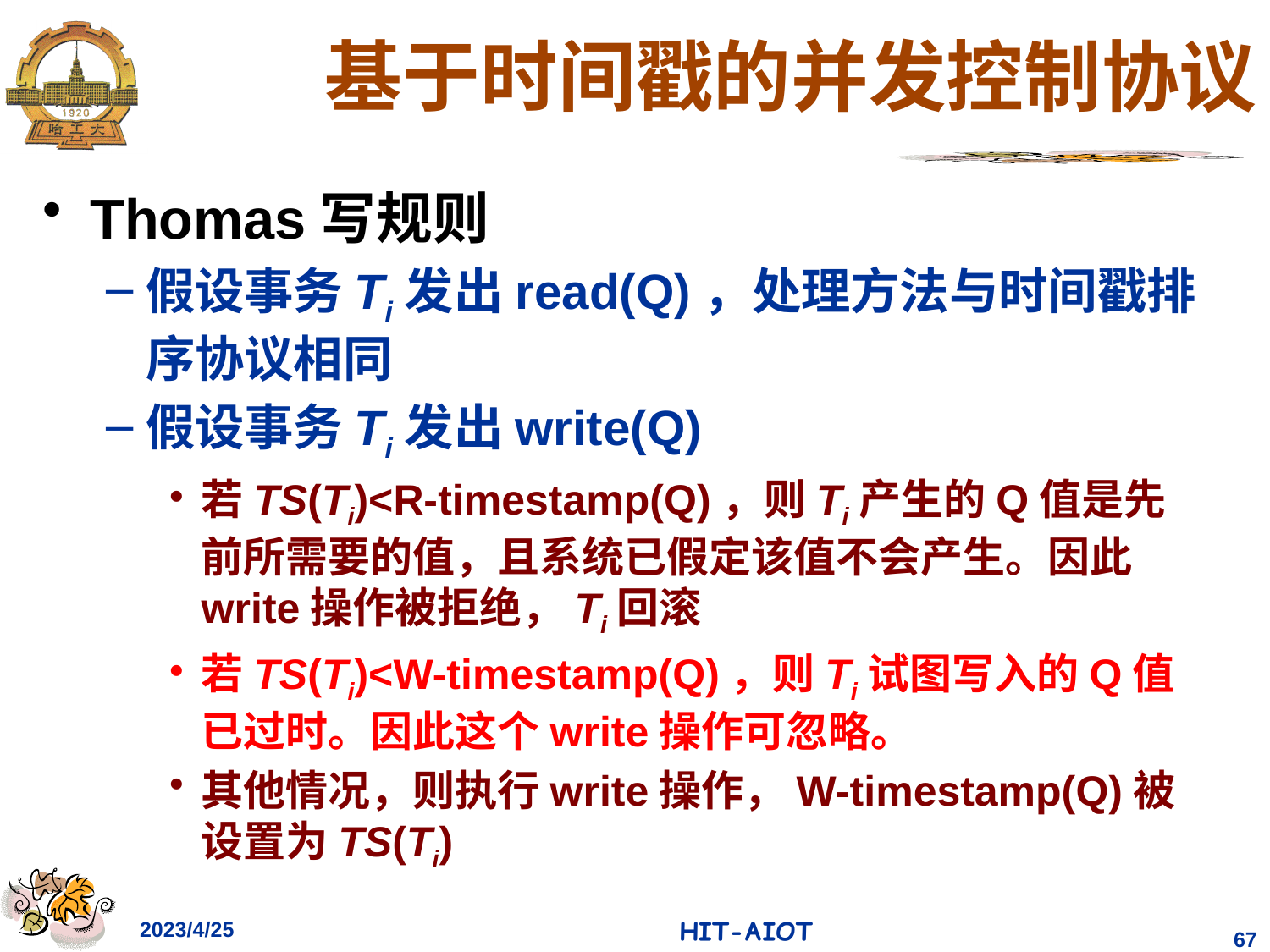

# 基于时间戳的并发控制协议
Thomas写规则
假设事务Ti发出read(Q)，处理方法与时间戳排序协议相同
假设事务Ti发出write(Q)
若TS(Ti)<R-timestamp(Q)，则Ti产生的Q值是先前所需要的值，且系统已假定该值不会产生。因此write操作被拒绝，Ti回滚
若TS(Ti)<W-timestamp(Q)，则Ti试图写入的Q值已过时。因此这个write操作可忽略。
其他情况，则执行write操作，W-timestamp(Q)被设置为TS(Ti)

2023/4/25
HIT-AIOT
67